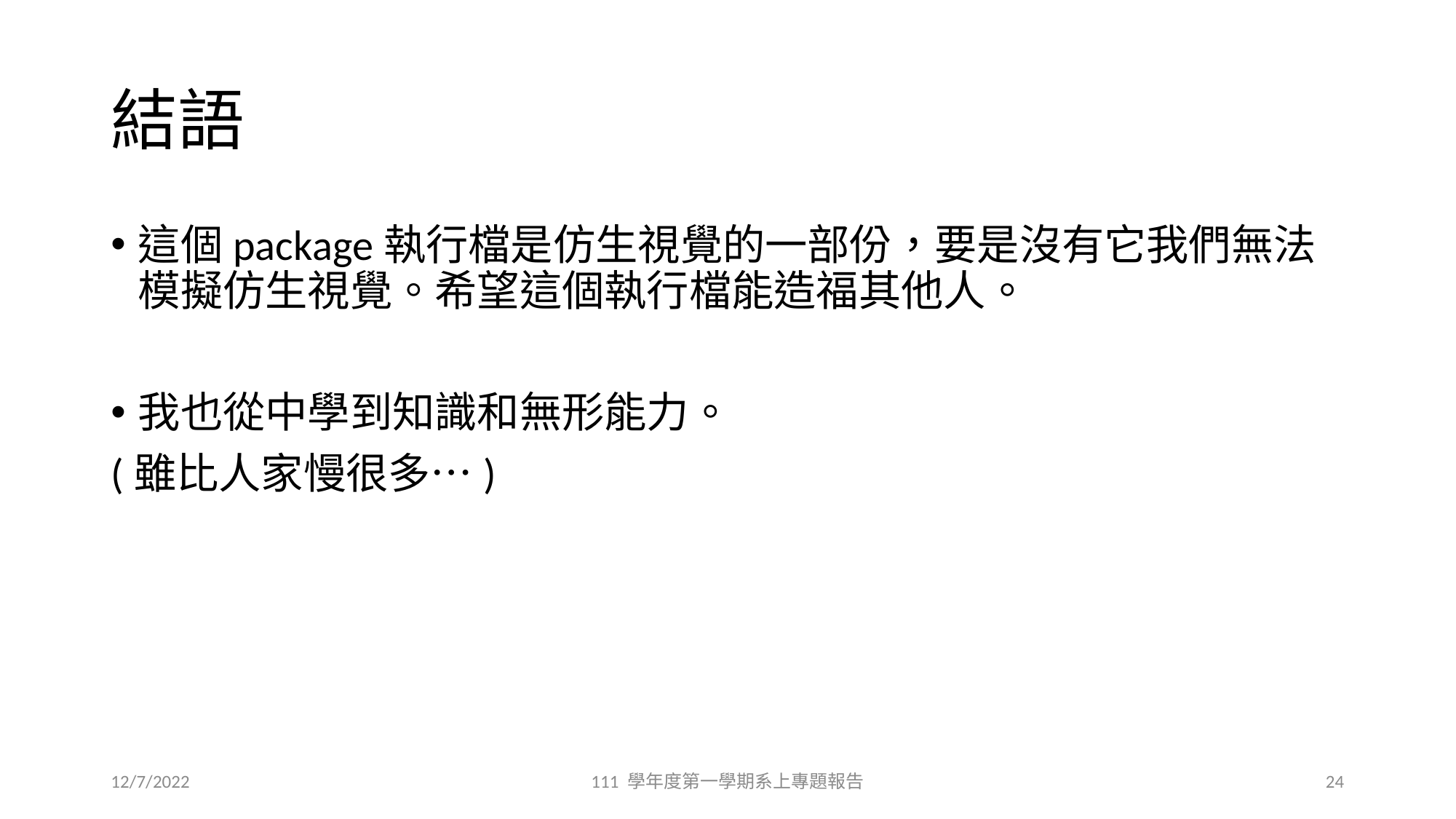

# 結語
這個package執行檔是仿生視覺的一部份，要是沒有它我們無法模擬仿生視覺。希望這個執行檔能造福其他人。

我也從中學到知識和無形能力。
(雖比人家慢很多…)

12/7/2022
111 學年度第一學期系上專題報告
24